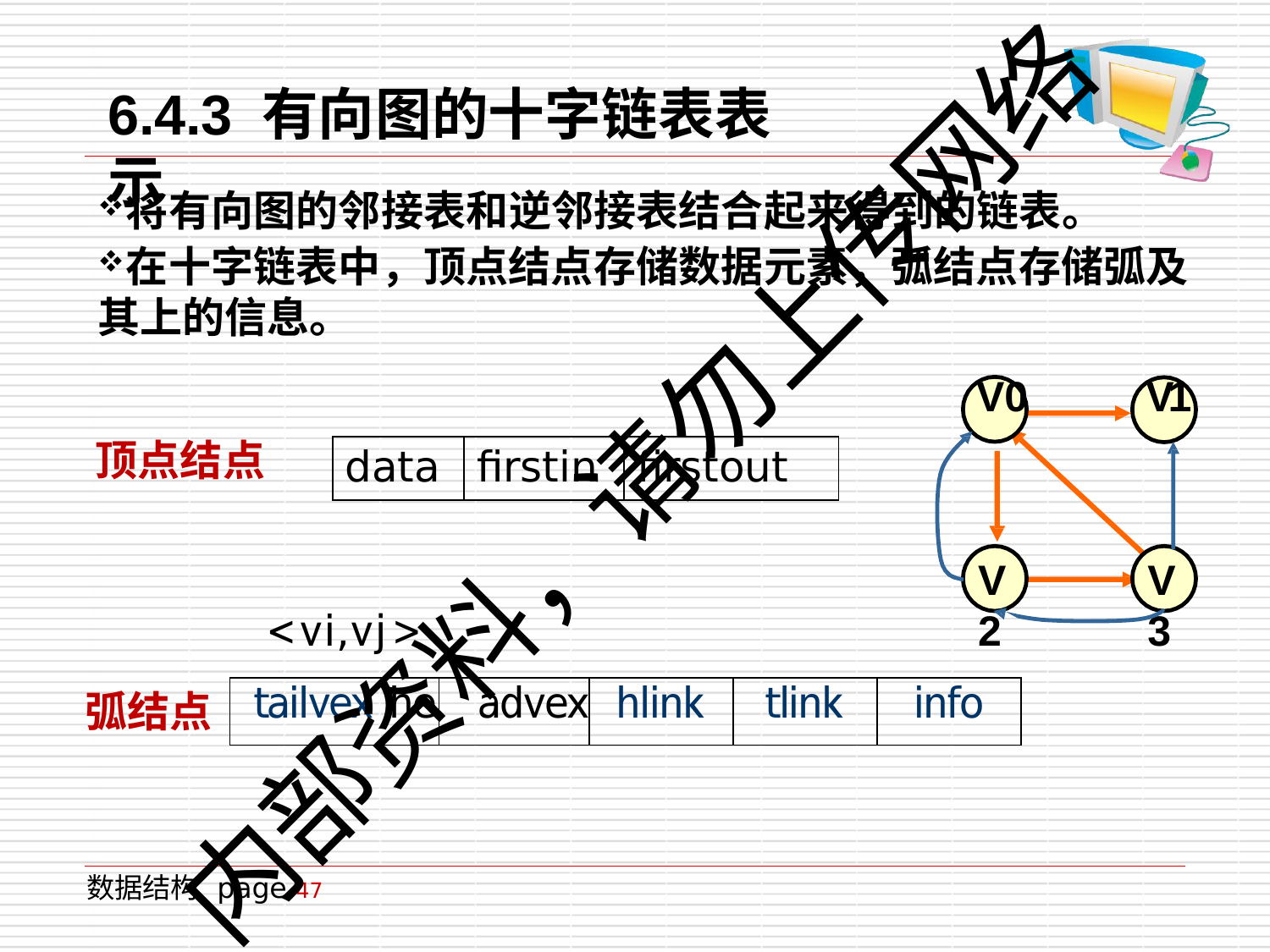

# 6.4.3 有向图的十字链表表示

将有向图的邻接表和逆邻接表结合起来得到的链表。
在十字链表中，顶点结点存储数据元素，弧结点存储弧及
其上的信息。

V0	V1
顶点结点

内部资料，请勿上传网络

| data | firstin | firstout |
| --- | --- | --- |

V2
V3

<vi,vj>
弧结点

| tailvex he | advex | hlink | tlink | info |
| --- | --- | --- | --- | --- |

数据结构 page 47